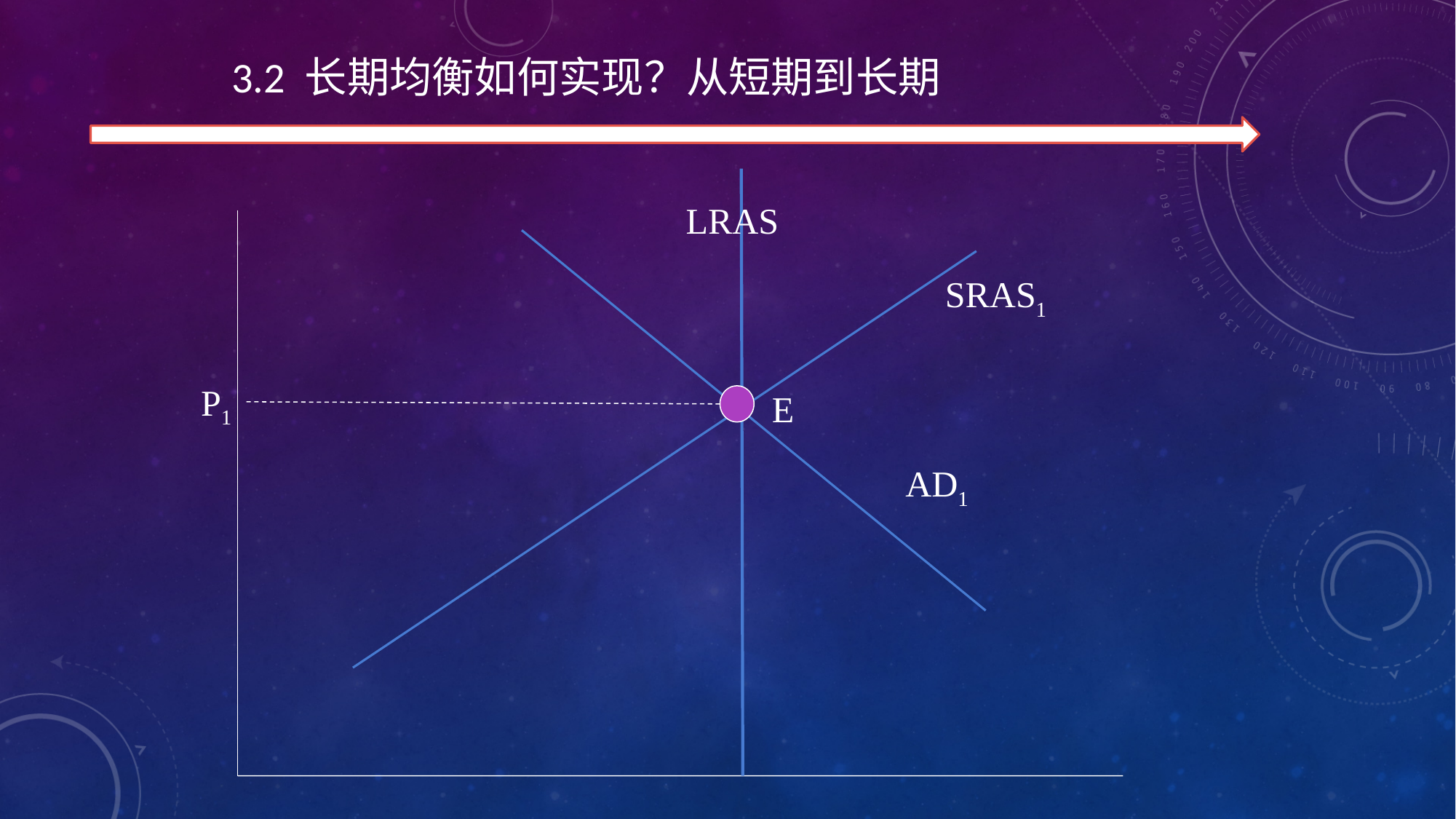

# 3.2 长期均衡如何实现？从短期到长期

LRAS
SRAS1
P1
E

AD1